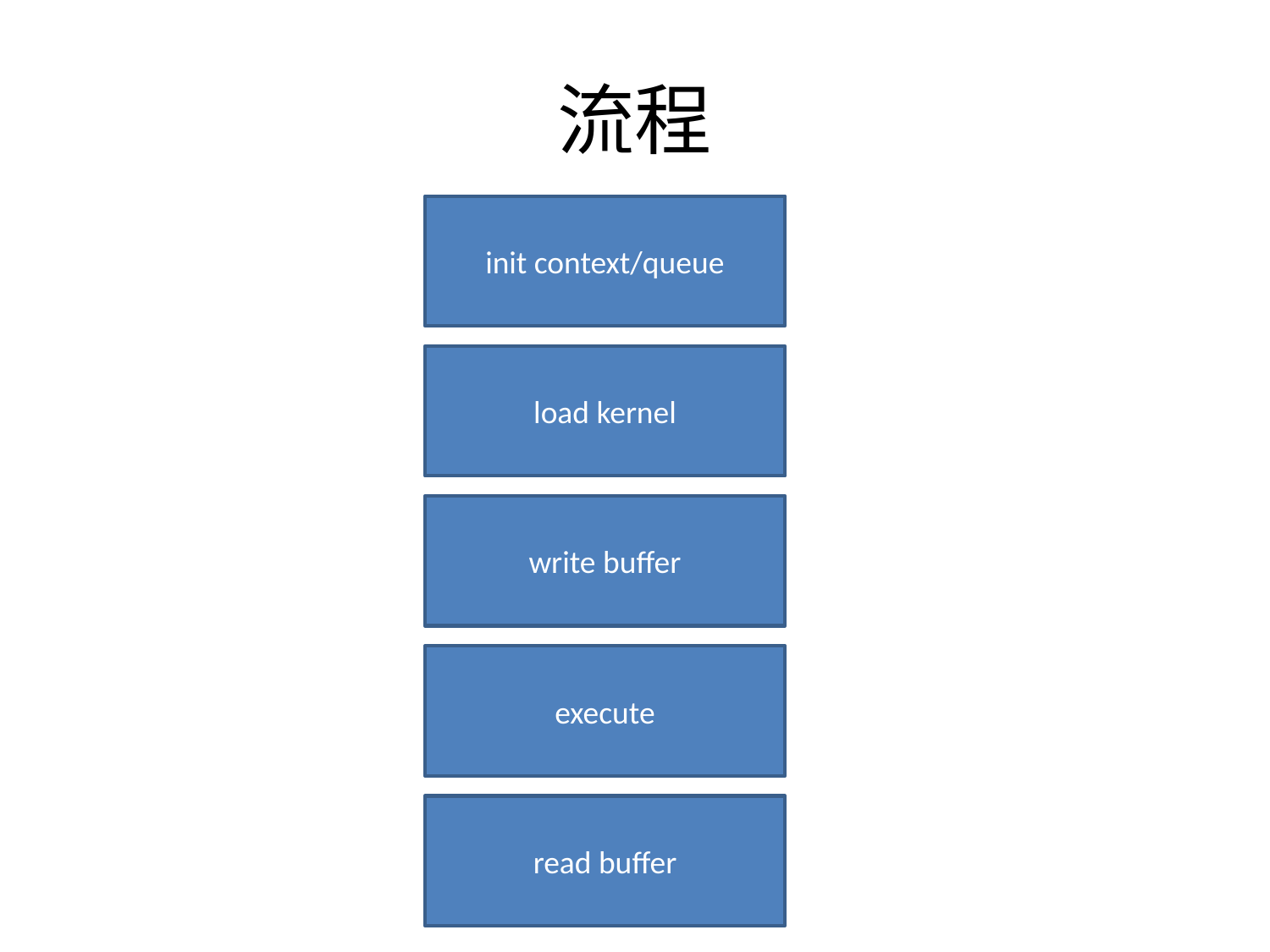

# 流程
init context/queue

load kernel
write buffer
execute
read buffer